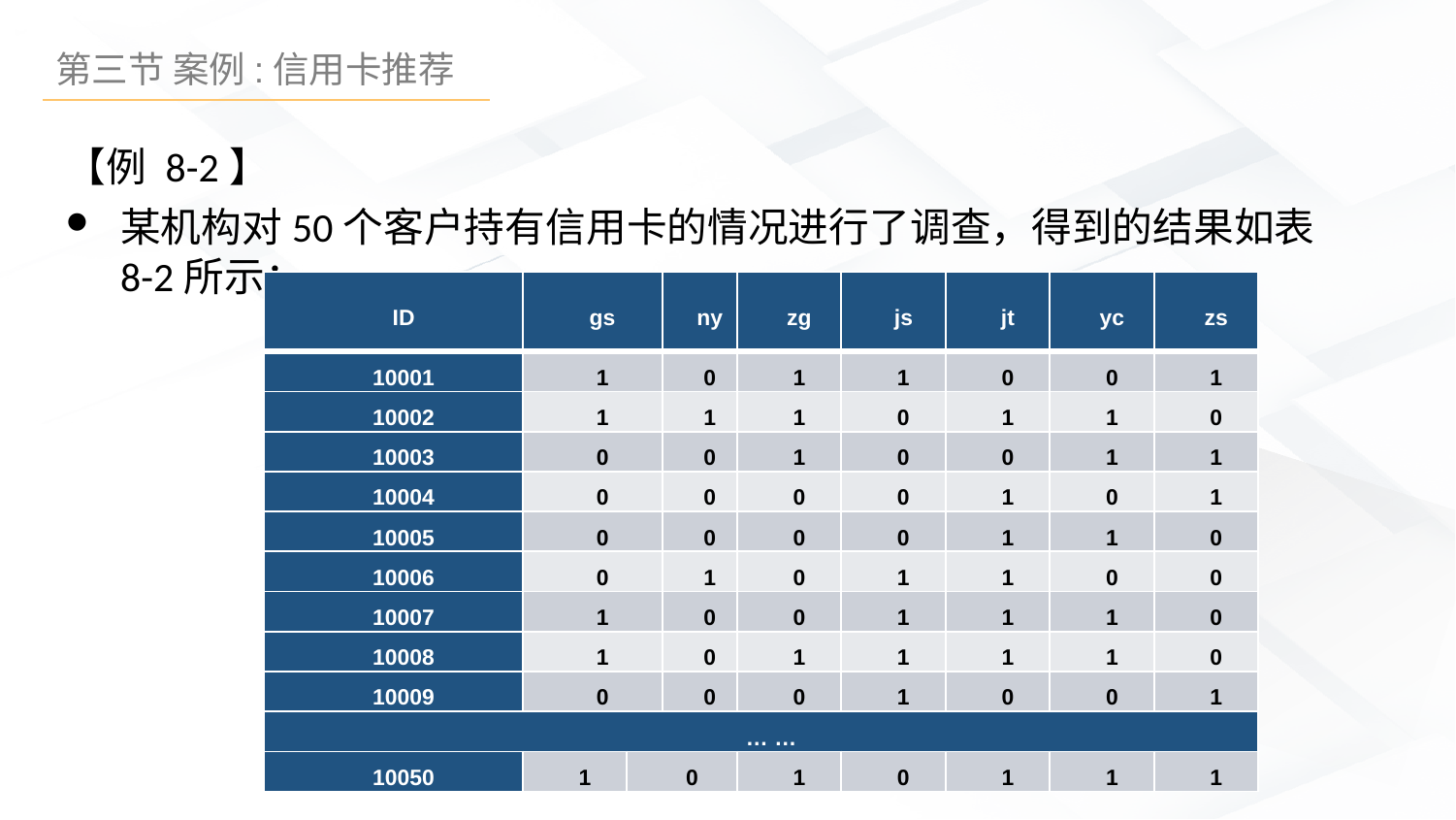

【例 8-2】
某机构对50个客户持有信用卡的情况进行了调查，得到的结果如表 8-2所示：

| ID | gs |  | ny | zg | js | jt | yc | zs |
| --- | --- | --- | --- | --- | --- | --- | --- | --- |
| 10001 | 1 |  | 0 | 1 | 1 | 0 | 0 | 1 |
| 10002 | 1 |  | 1 | 1 | 0 | 1 | 1 | 0 |
| 10003 | 0 |  | 0 | 1 | 0 | 0 | 1 | 1 |
| 10004 | 0 |  | 0 | 0 | 0 | 1 | 0 | 1 |
| 10005 | 0 |  | 0 | 0 | 0 | 1 | 1 | 0 |
| 10006 | 0 |  | 1 | 0 | 1 | 1 | 0 | 0 |
| 10007 | 1 |  | 0 | 0 | 1 | 1 | 1 | 0 |
| 10008 | 1 |  | 0 | 1 | 1 | 1 | 1 | 0 |
| 10009 | 0 |  | 0 | 0 | 1 | 0 | 0 | 1 |
| … … |  |  |  |  |  |  |  |  |
| 10050 | 1 | 0 |  | 1 | 0 | 1 | 1 | 1 |